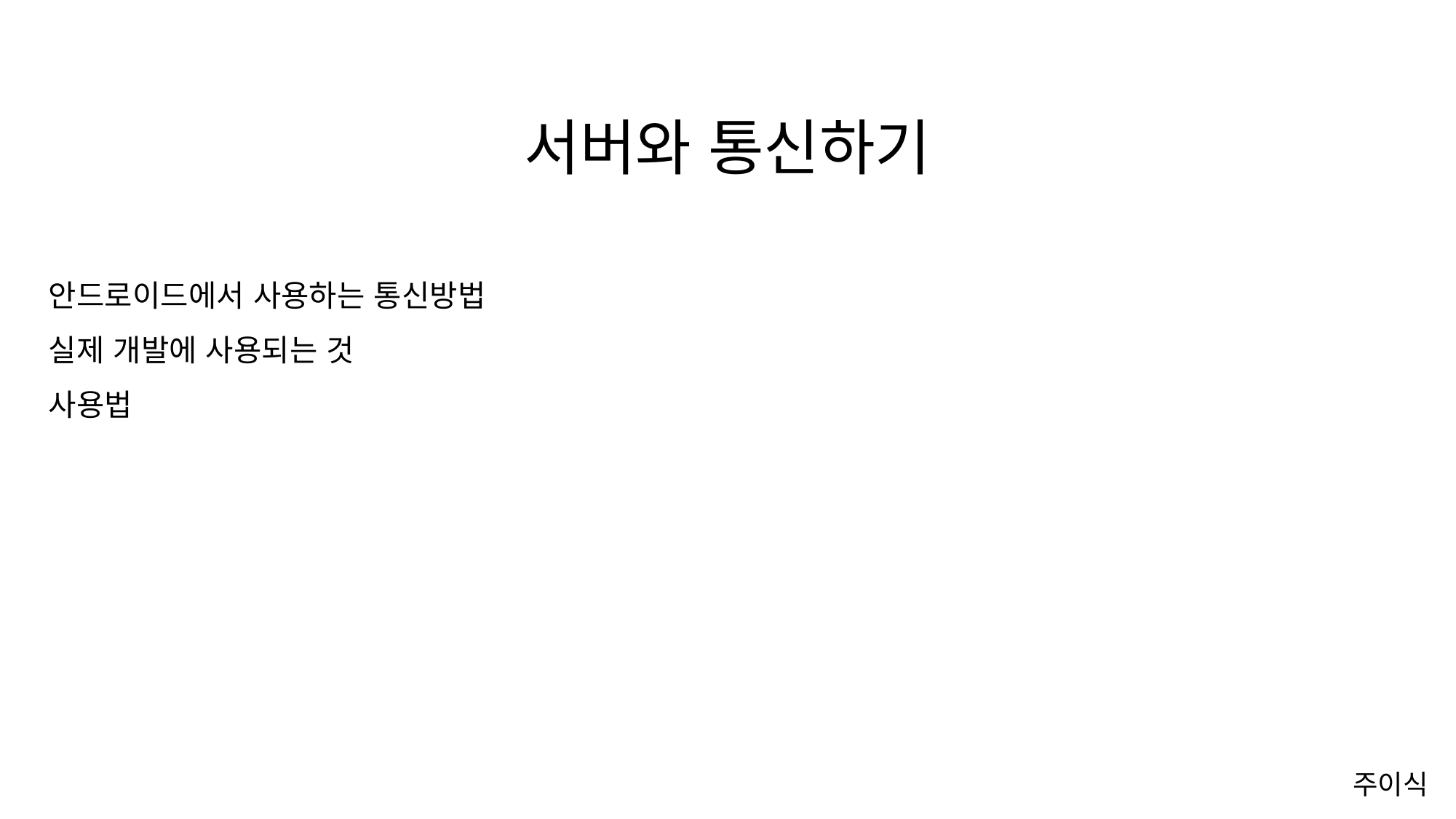

서버와 통신하기
안드로이드에서 사용하는 통신방법

실제 개발에 사용되는 것

사용법
주이식